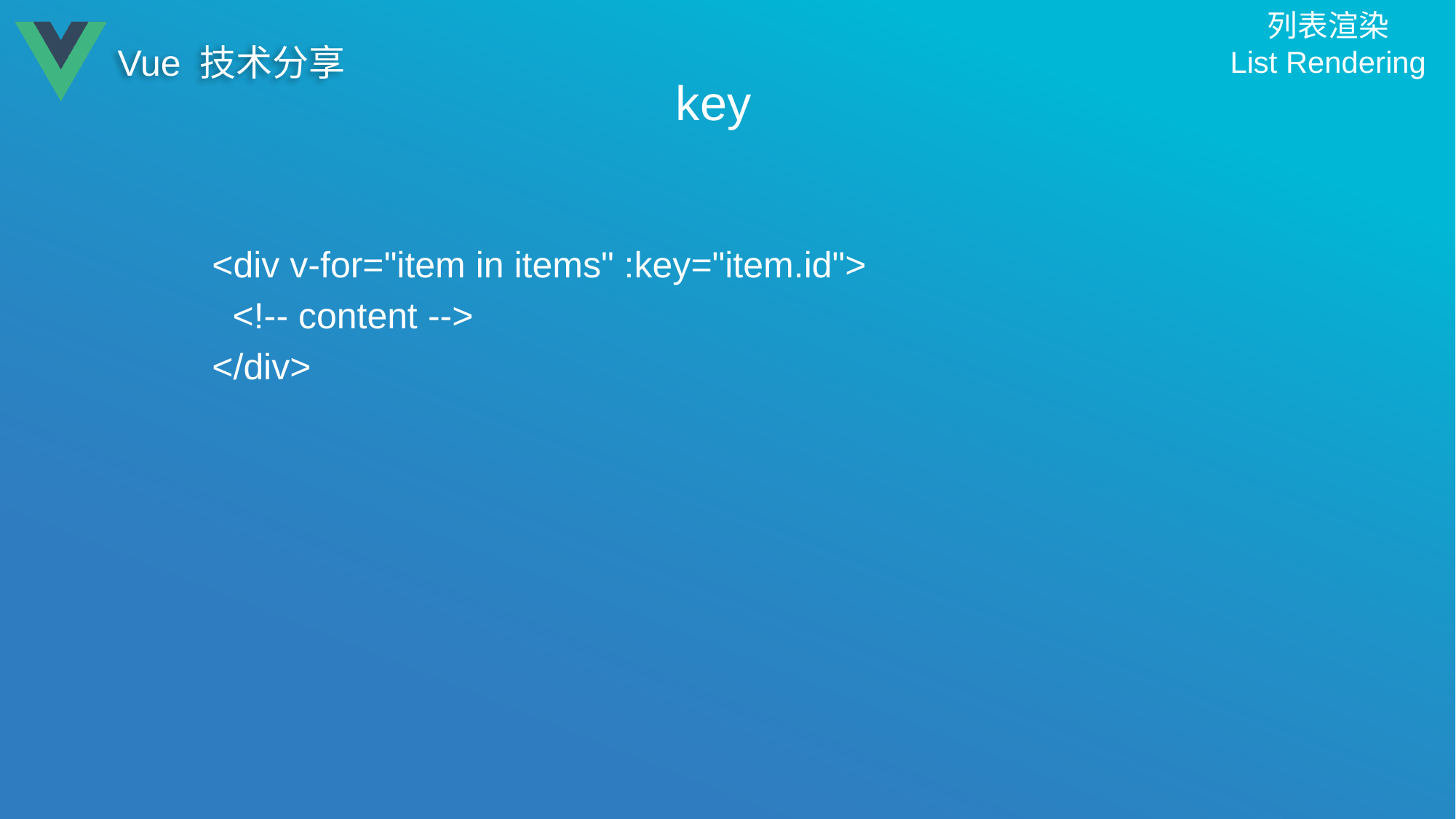

列表渲染
List Rendering
# key
<div v-for="item in items" :key="item.id">
  <!-- content -->
</div>